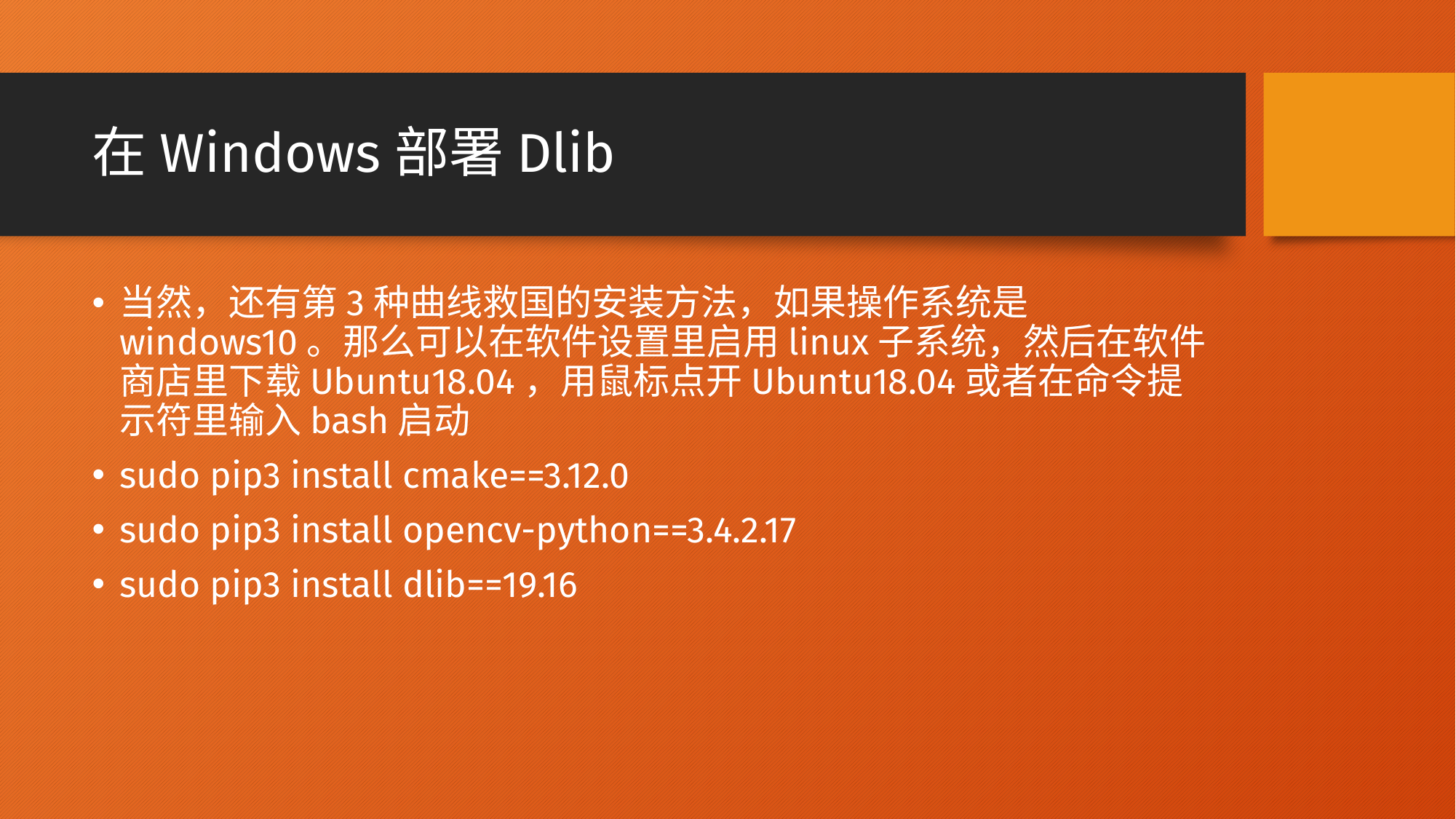

# 在Windows部署Dlib
当然，还有第3种曲线救国的安装方法，如果操作系统是windows10。那么可以在软件设置里启用linux子系统，然后在软件商店里下载Ubuntu18.04，用鼠标点开Ubuntu18.04或者在命令提示符里输入bash启动
sudo pip3 install cmake==3.12.0
sudo pip3 install opencv-python==3.4.2.17
sudo pip3 install dlib==19.16